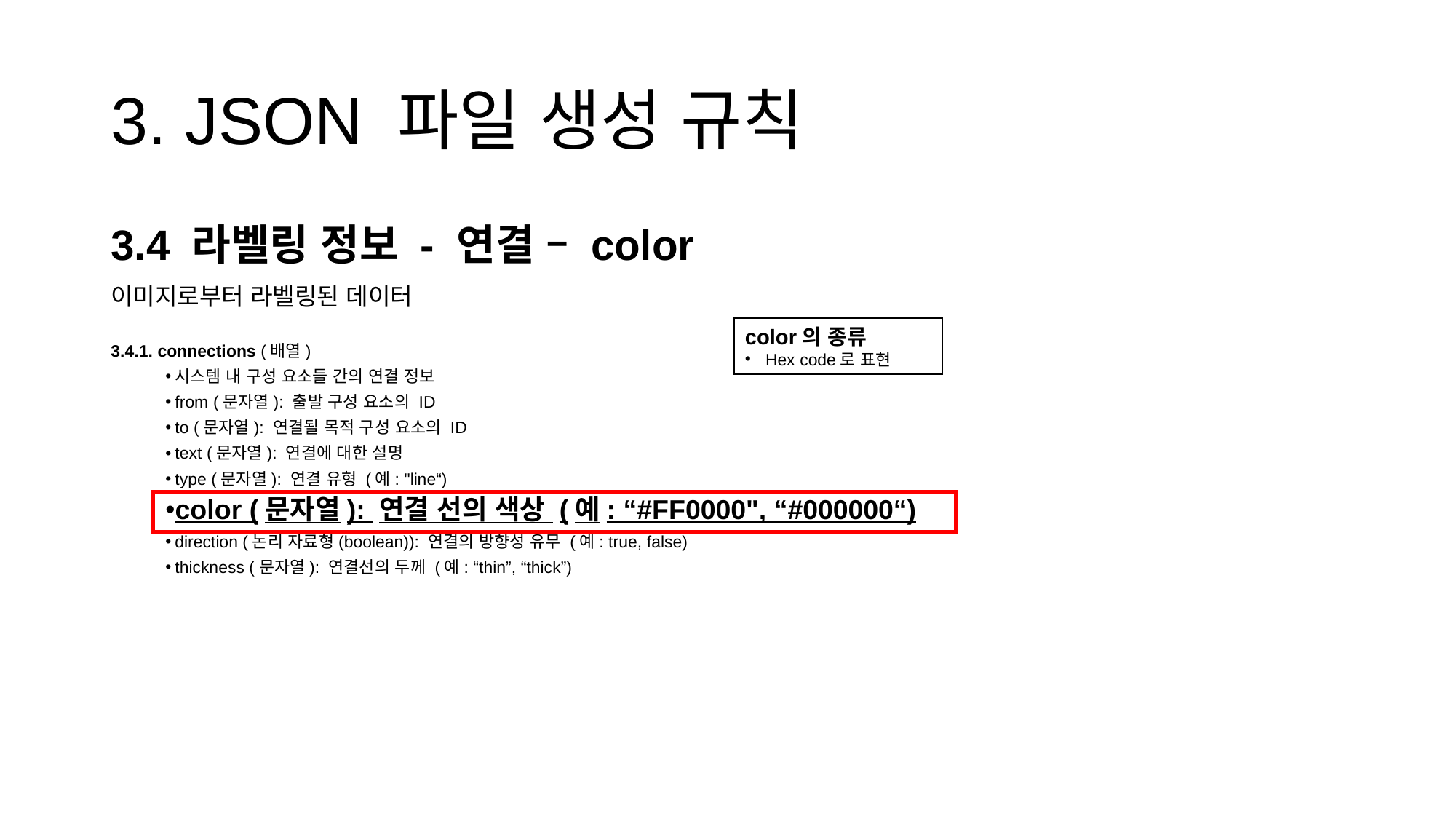

# 3. JSON 파일 생성 규칙
3.4 라벨링 정보 - 연결 – color
이미지로부터 라벨링된 데이터

3.4.1. connections (배열)
시스템 내 구성 요소들 간의 연결 정보
from (문자열): 출발 구성 요소의 ID
to (문자열): 연결될 목적 구성 요소의 ID
text (문자열): 연결에 대한 설명
type (문자열): 연결 유형 (예: "line“)
color (문자열): 연결 선의 색상 (예: “#FF0000", “#000000“)
direction (논리 자료형(boolean)): 연결의 방향성 유무 (예: true, false)
thickness (문자열): 연결선의 두께 (예: “thin”, “thick”)
color의 종류
Hex code로 표현